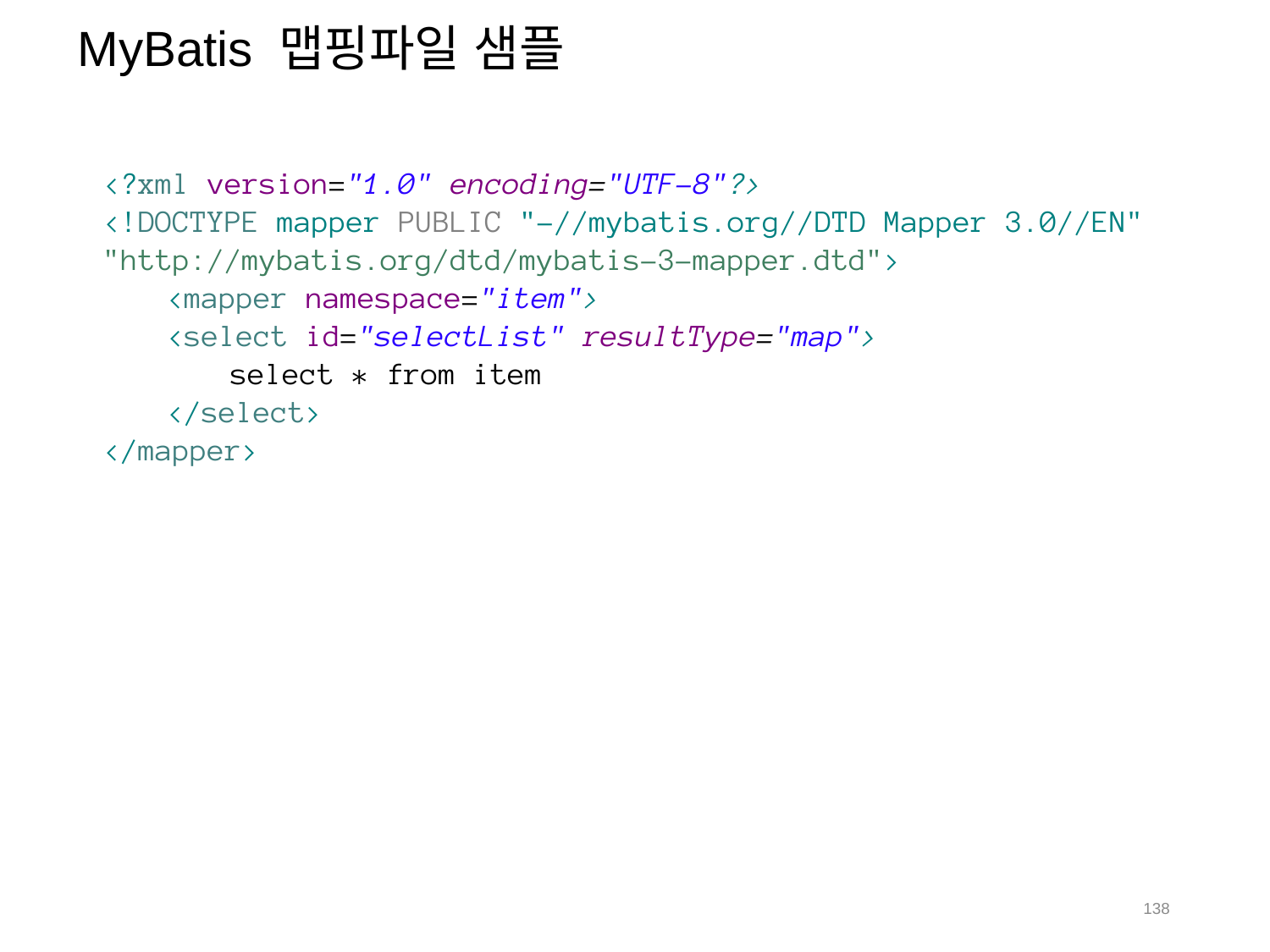

# MyBatis 맵핑파일 샘플
<?xml version="1.0" encoding="UTF-8"?>
<!DOCTYPE mapper PUBLIC "-//mybatis.org//DTD Mapper 3.0//EN"
"http://mybatis.org/dtd/mybatis-3-mapper.dtd">
<mapper namespace="item">
<select id="selectList" resultType="map">
select * from item
</select>
</mapper>
138